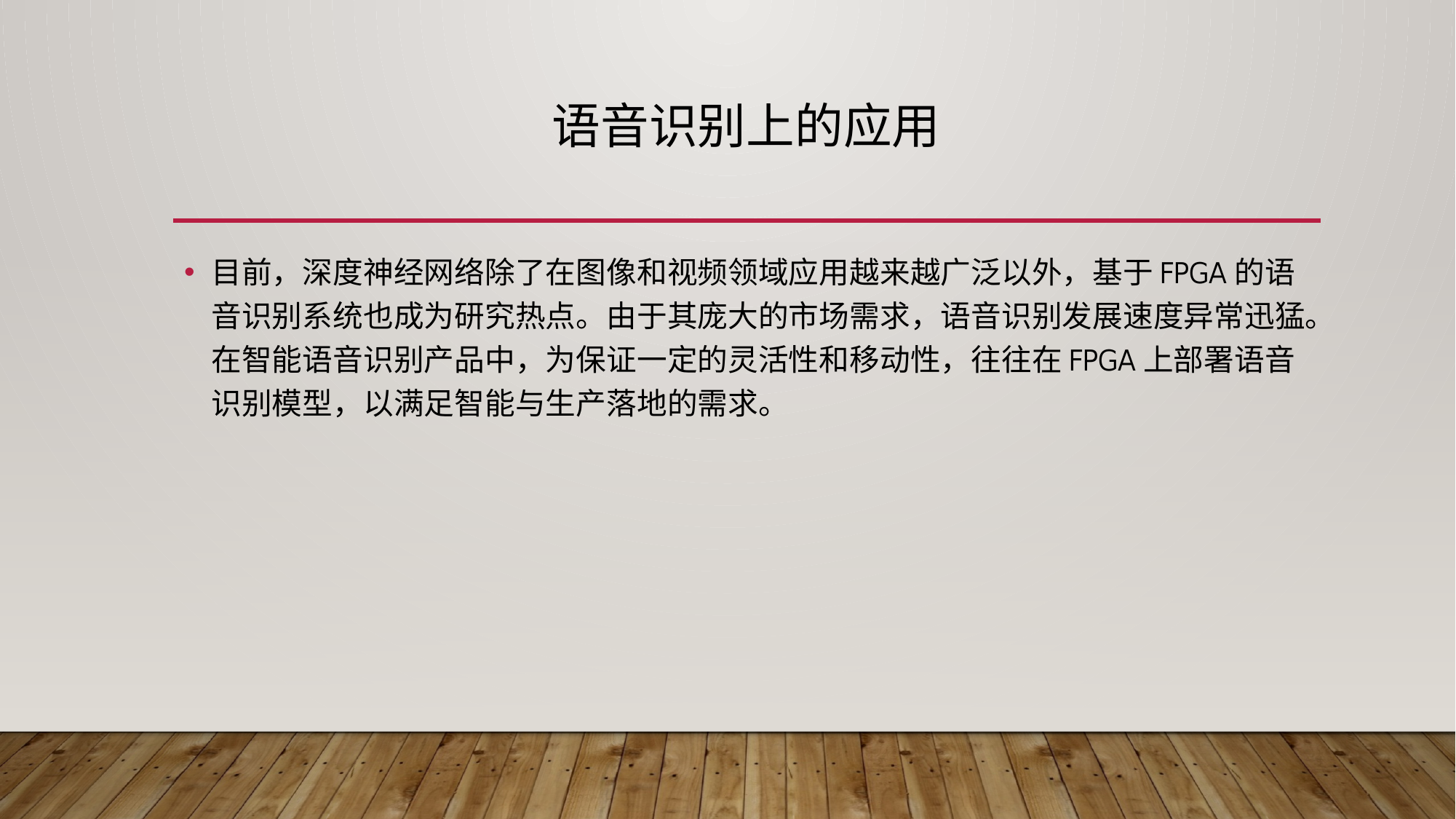

# 语音识别上的应用
目前，深度神经网络除了在图像和视频领域应用越来越广泛以外，基于FPGA的语音识别系统也成为研究热点。由于其庞大的市场需求，语音识别发展速度异常迅猛。在智能语音识别产品中，为保证一定的灵活性和移动性，往往在FPGA上部署语音识别模型，以满足智能与生产落地的需求。